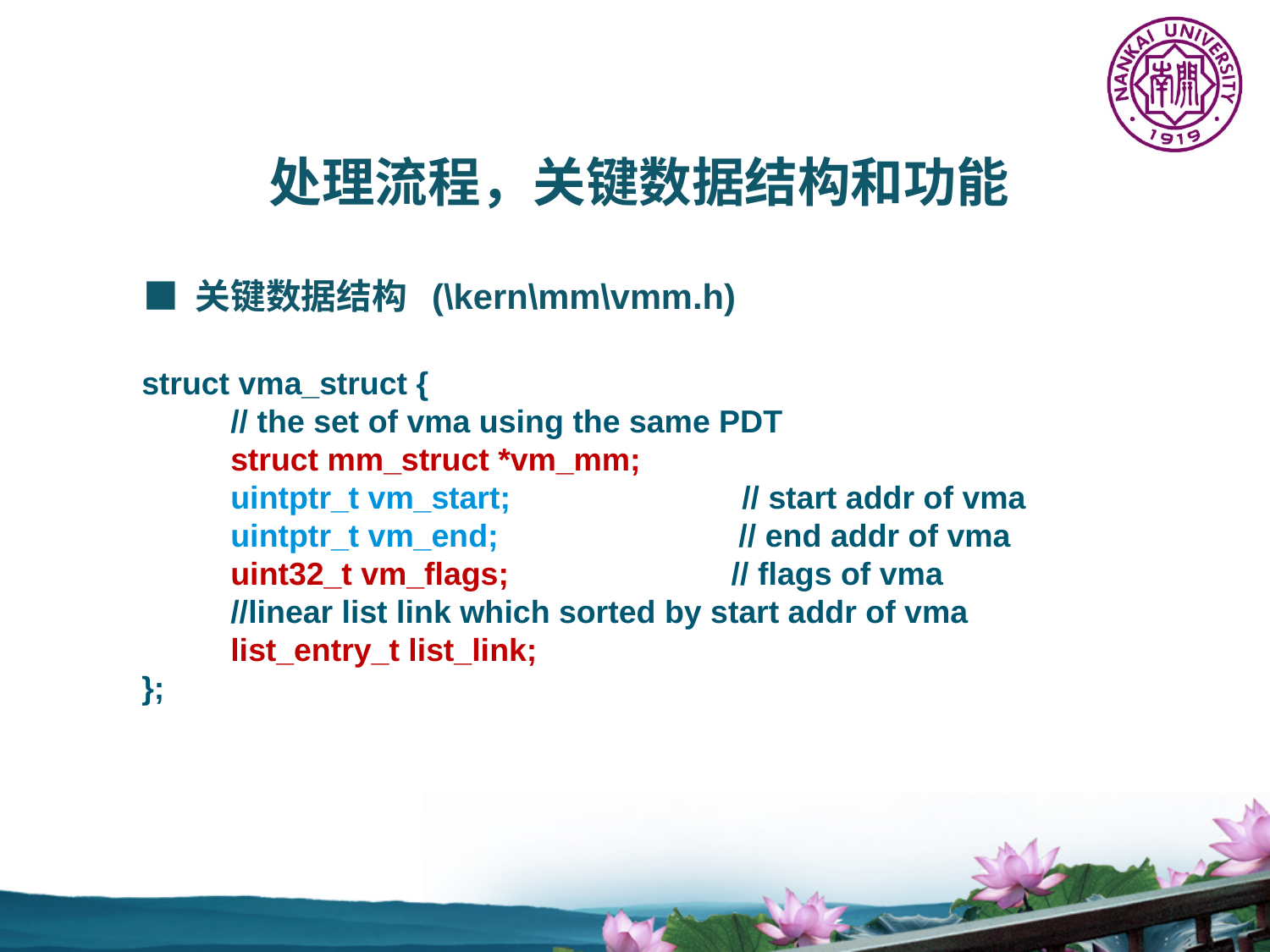

处理流程，关键数据结构和功能

■ 关键数据结构  (\kern\mm\vmm.h)

struct vma_struct {
          // the set of vma using the same PDT
          struct mm_struct *vm_mm;
          uintptr_t vm_start;                          // start addr of vma
          uintptr_t vm_end;                           // end addr of vma
          uint32_t vm_flags;                         // flags of vma
          //linear list link which sorted by start addr of vma
          list_entry_t list_link;
};